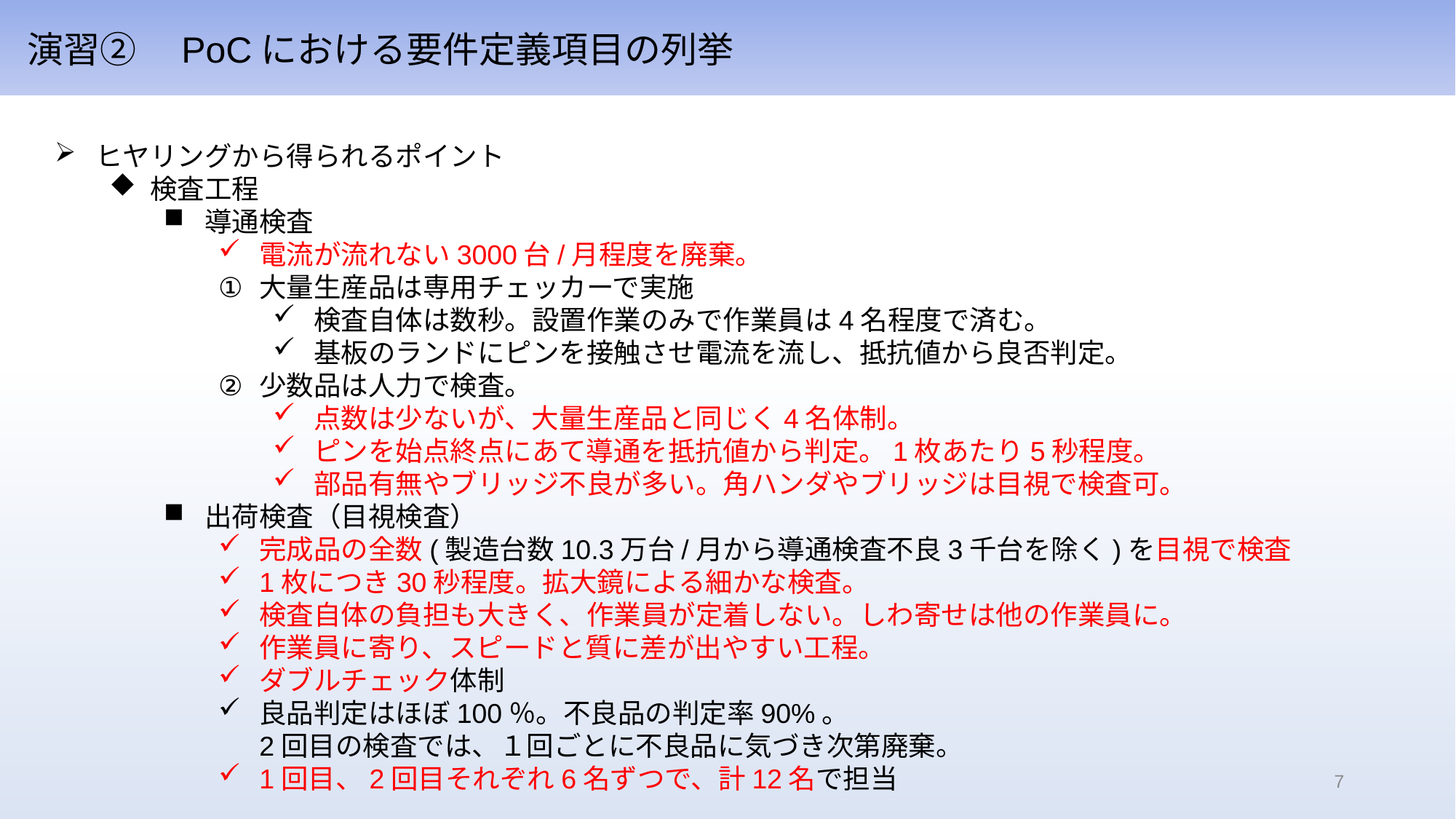

演習②　PoCにおける要件定義項目の列挙
ヒヤリングから得られるポイント
検査工程
導通検査
電流が流れない3000台/月程度を廃棄。
大量生産品は専用チェッカーで実施
検査自体は数秒。設置作業のみで作業員は4名程度で済む。
基板のランドにピンを接触させ電流を流し、抵抗値から良否判定。
少数品は人力で検査。
点数は少ないが、大量生産品と同じく4名体制。
ピンを始点終点にあて導通を抵抗値から判定。1枚あたり5秒程度。
部品有無やブリッジ不良が多い。角ハンダやブリッジは目視で検査可。
出荷検査（目視検査）
完成品の全数(製造台数10.3万台/月から導通検査不良3千台を除く)を目視で検査
1枚につき30秒程度。拡大鏡による細かな検査。
検査自体の負担も大きく、作業員が定着しない。しわ寄せは他の作業員に。
作業員に寄り、スピードと質に差が出やすい工程。
ダブルチェック体制
良品判定はほぼ100％。不良品の判定率90%。
2回目の検査では、１回ごとに不良品に気づき次第廃棄。
1回目、2回目それぞれ6名ずつで、計12名で担当
7